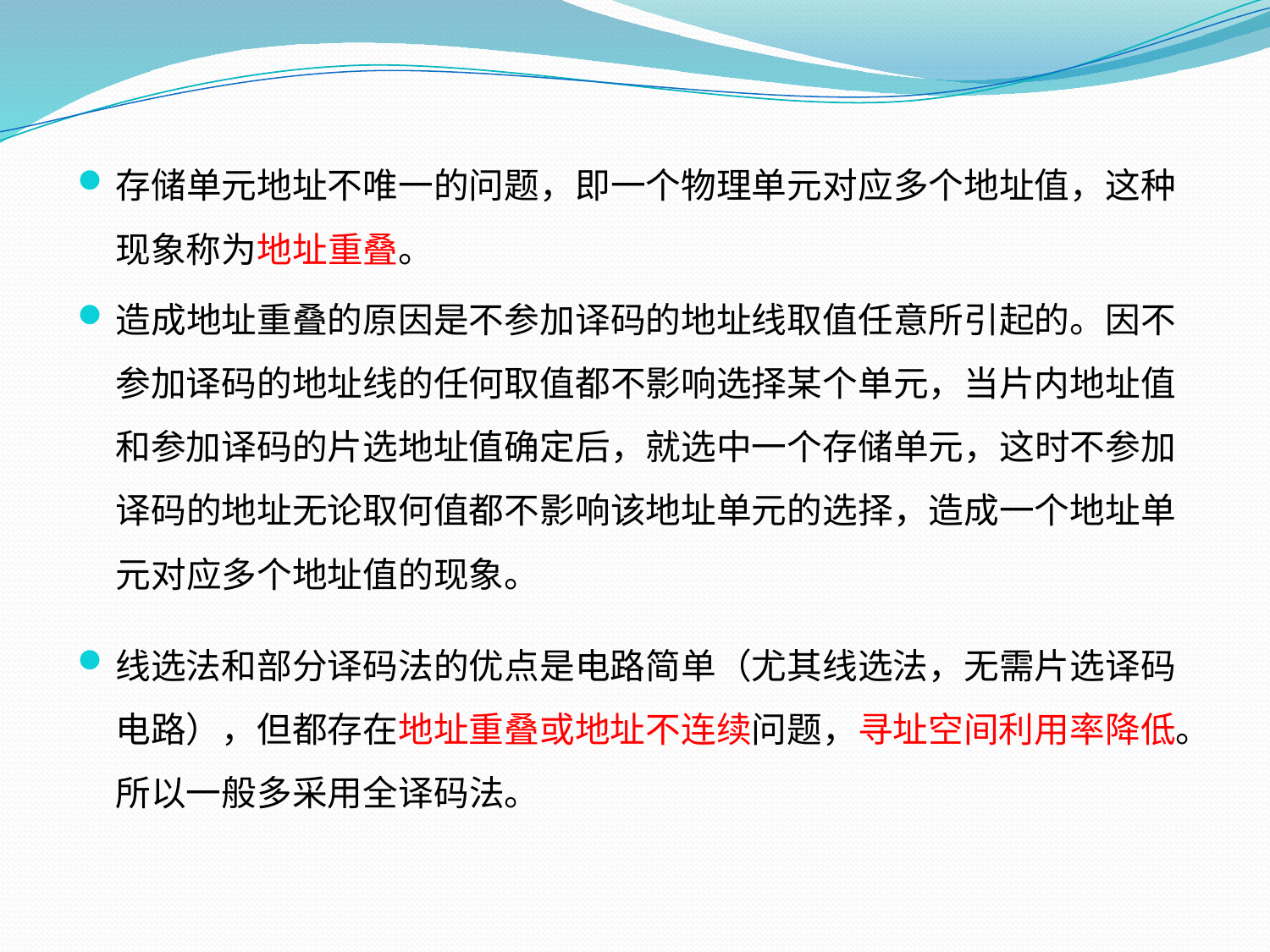

存储单元地址不唯一的问题，即一个物理单元对应多个地址值，这种现象称为地址重叠。
造成地址重叠的原因是不参加译码的地址线取值任意所引起的。因不参加译码的地址线的任何取值都不影响选择某个单元，当片内地址值和参加译码的片选地址值确定后，就选中一个存储单元，这时不参加译码的地址无论取何值都不影响该地址单元的选择，造成一个地址单元对应多个地址值的现象。
线选法和部分译码法的优点是电路简单（尤其线选法，无需片选译码电路），但都存在地址重叠或地址不连续问题，寻址空间利用率降低。所以一般多采用全译码法。